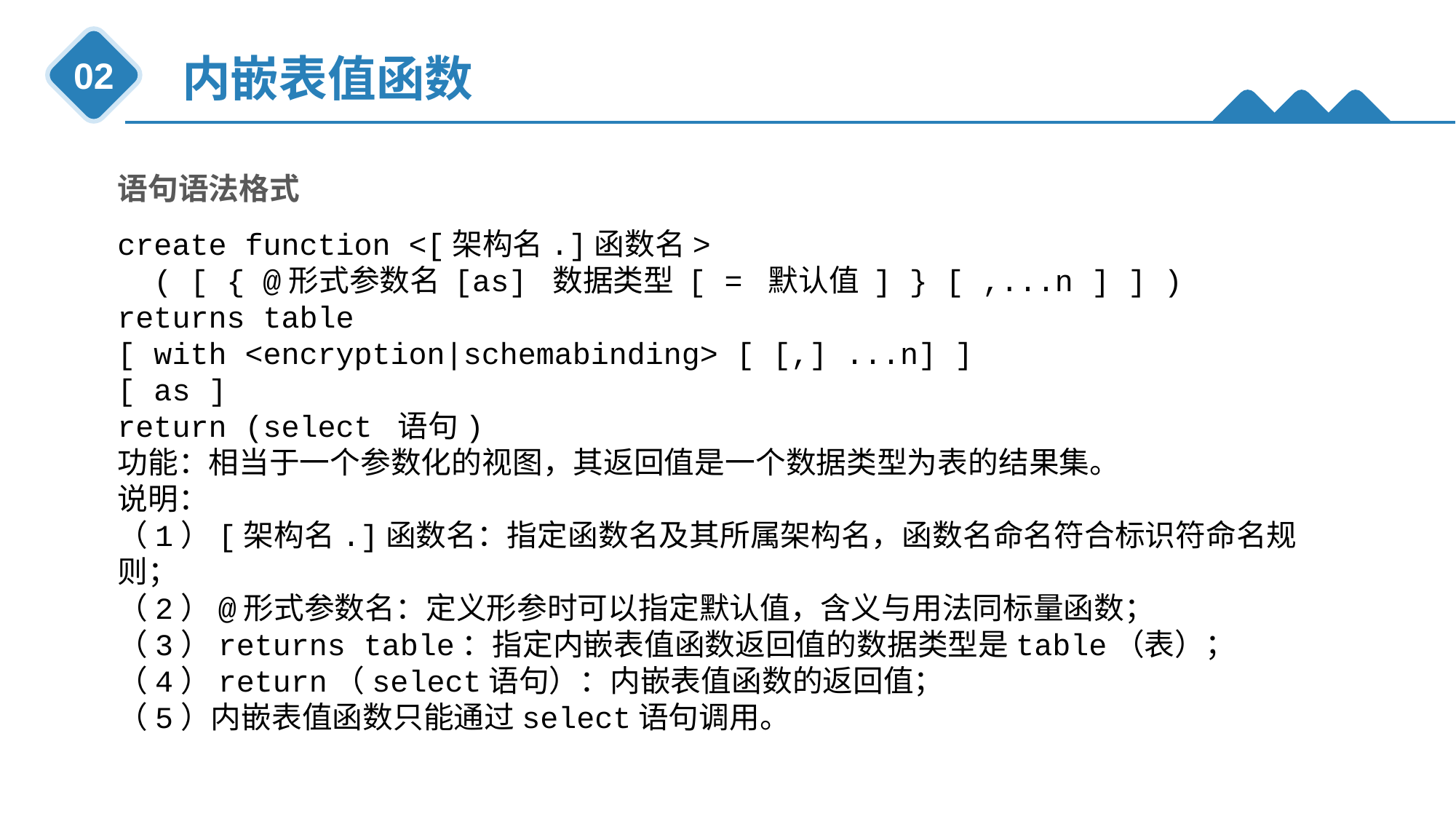

内嵌表值函数
02

语句语法格式
create function <[架构名.]函数名>
  ( [ { @形式参数名 [as] 数据类型 [ = 默认值 ] } [ ,...n ] ] )
returns table
[ with <encryption|schemabinding> [ [,] ...n] ]
[ as ]
return (select 语句)
功能：相当于一个参数化的视图，其返回值是一个数据类型为表的结果集。
说明：
（1）[架构名.]函数名：指定函数名及其所属架构名，函数名命名符合标识符命名规则；
（2）@形式参数名：定义形参时可以指定默认值，含义与用法同标量函数；
（3）returns table：指定内嵌表值函数返回值的数据类型是table（表）；
（4）return（select语句）：内嵌表值函数的返回值；
（5）内嵌表值函数只能通过select语句调用。